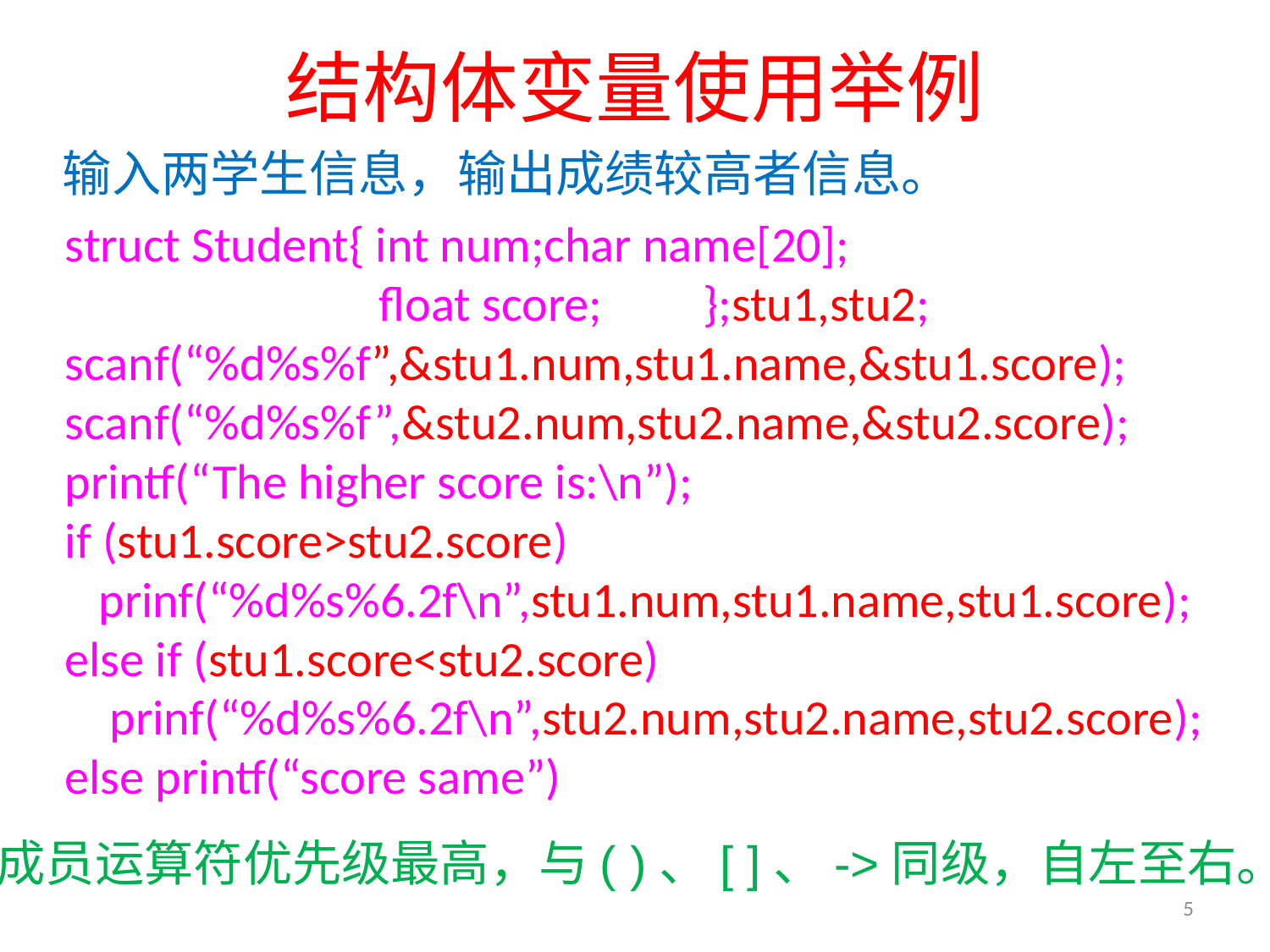

# 结构体变量使用举例
输入两学生信息，输出成绩较高者信息。
struct Student{ int num;char name[20];
                            float score;         };stu1,stu2;
scanf(“%d%s%f”,&stu1.num,stu1.name,&stu1.score);
scanf(“%d%s%f”,&stu2.num,stu2.name,&stu2.score);
printf(“The higher score is:\n”);
if (stu1.score>stu2.score)
   prinf(“%d%s%6.2f\n”,stu1.num,stu1.name,stu1.score);
else if (stu1.score<stu2.score)
    prinf(“%d%s%6.2f\n”,stu2.num,stu2.name,stu2.score);
else printf(“score same”)
成员运算符优先级最高，与( )、[ ]、->同级，自左至右。
5